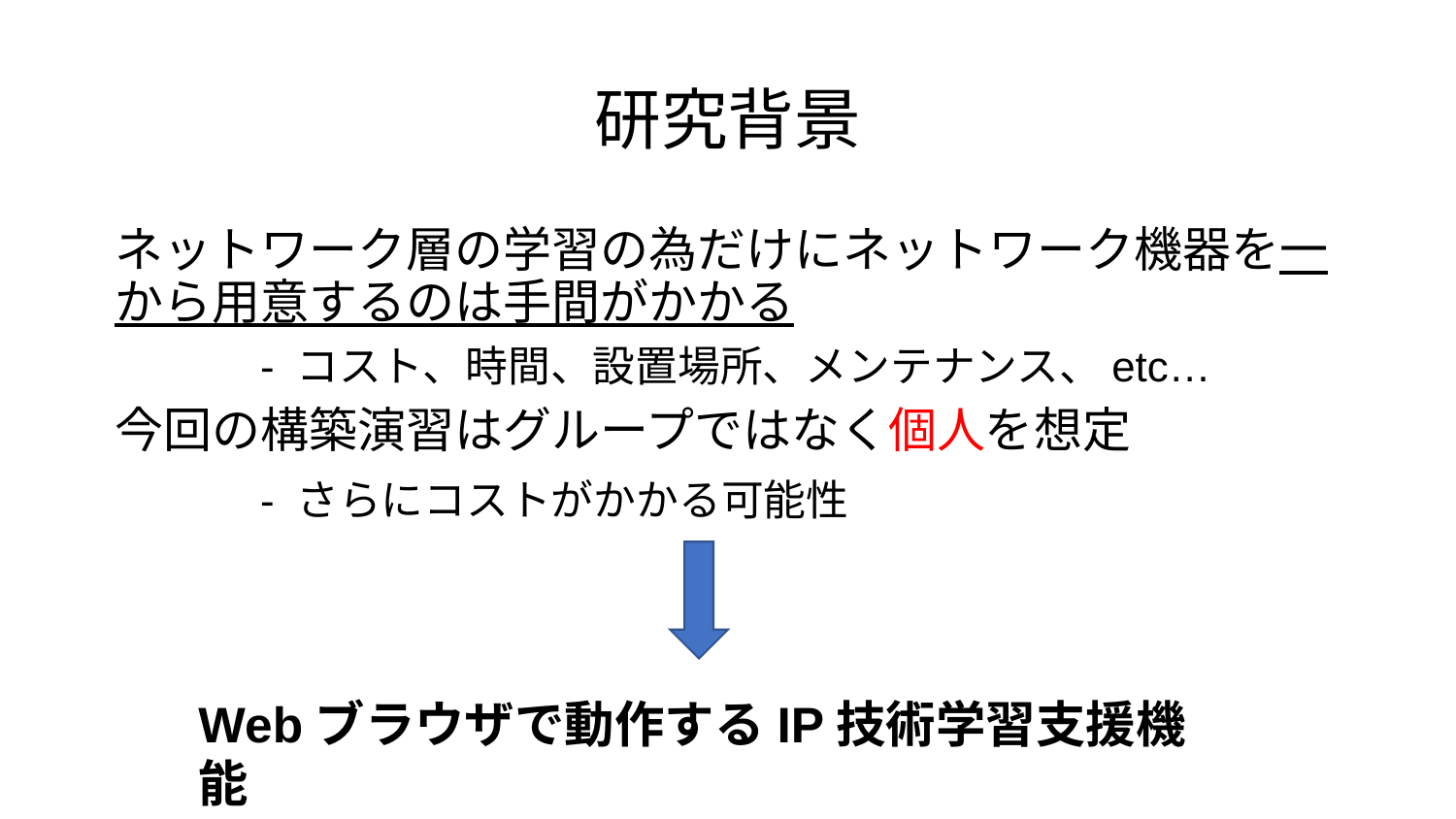

# 研究背景
ネットワーク層の学習の為だけにネットワーク機器を一から用意するのは手間がかかる
	- コスト、時間、設置場所、メンテナンス、etc…
今回の構築演習はグループではなく個人を想定
	- さらにコストがかかる可能性

Webブラウザで動作するIP技術学習支援機能